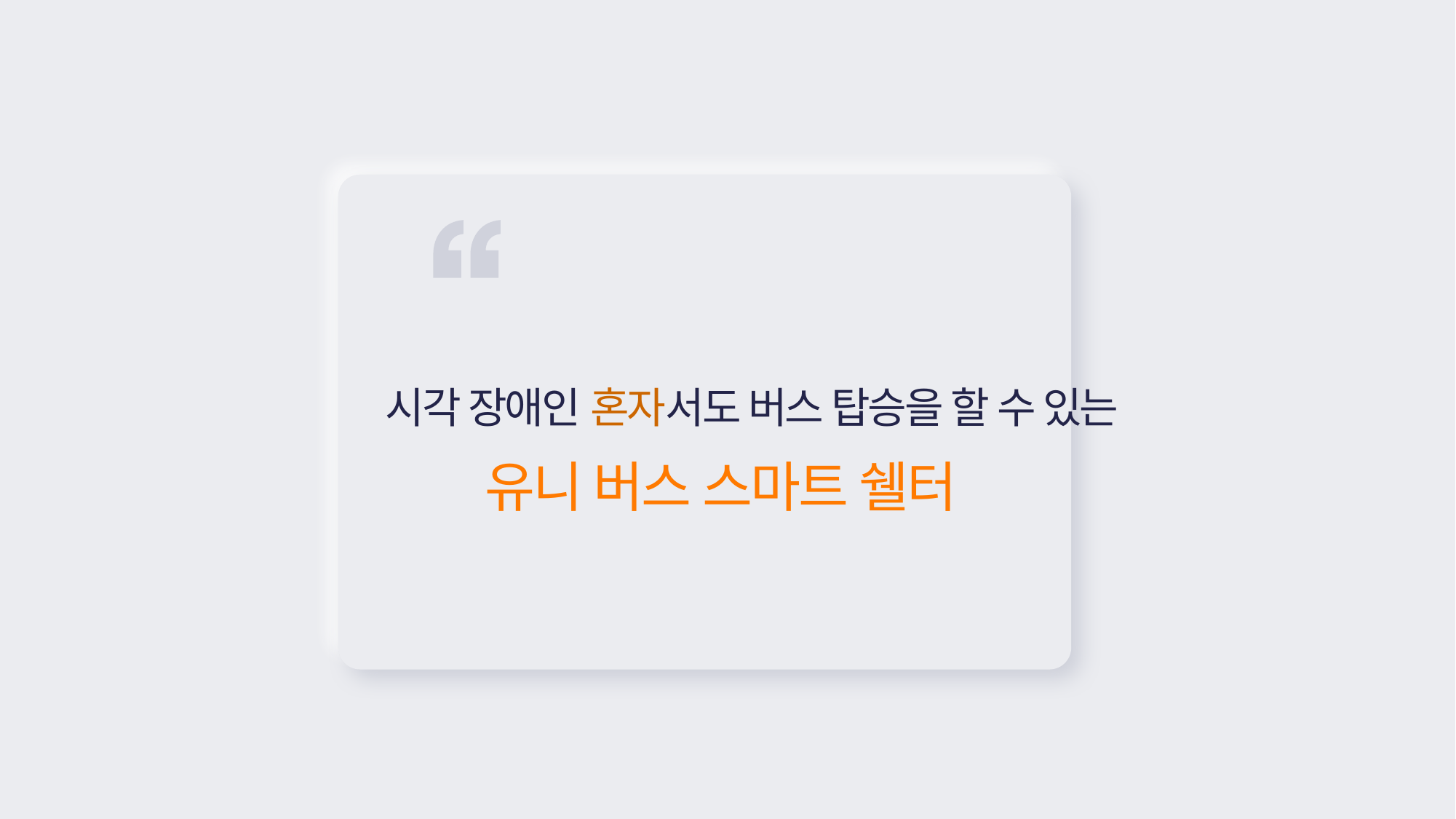

시각 장애인 혼자서도 버스 탑승을 할 수 있는

유니 버스 스마트 쉘터